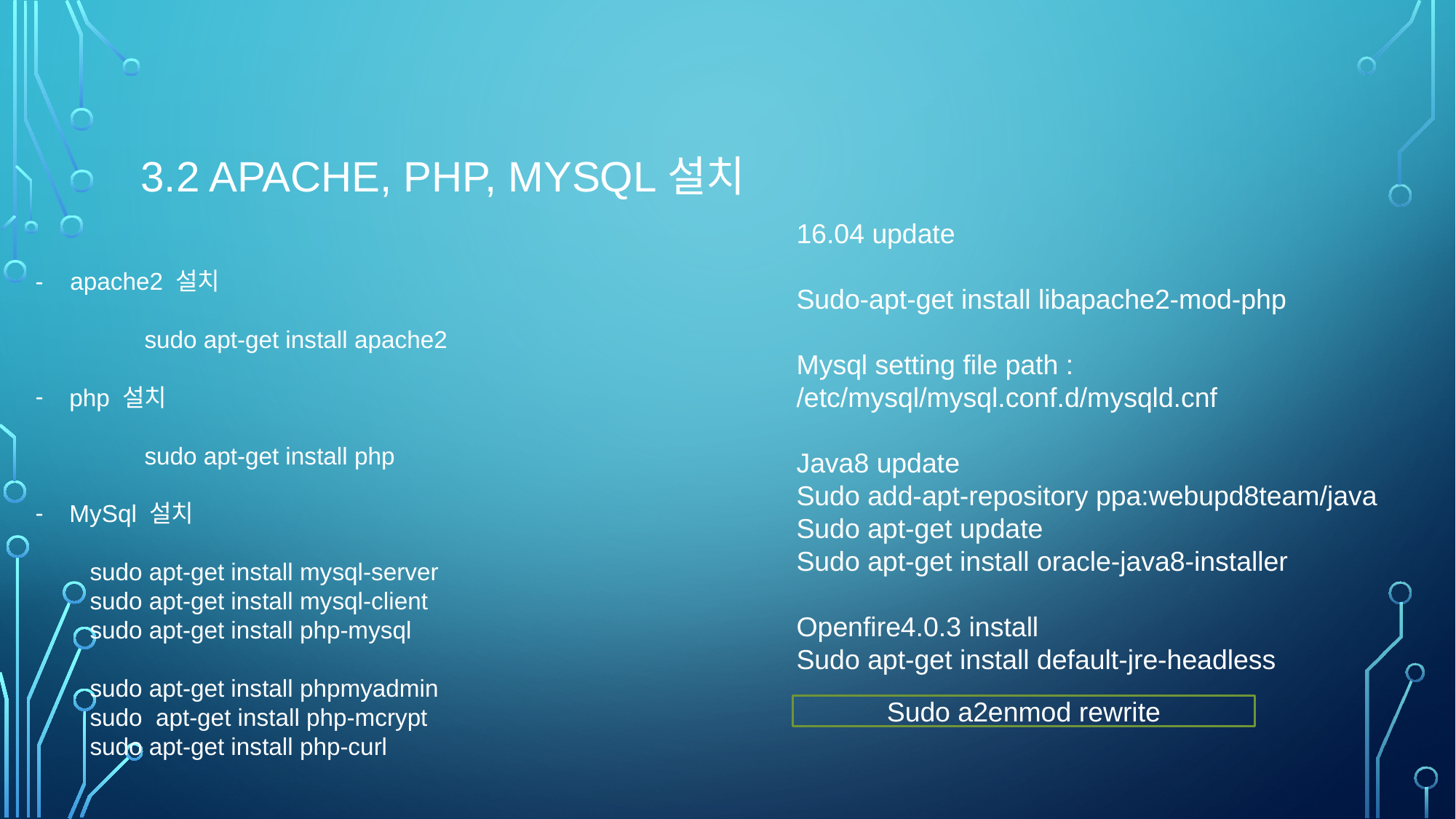

# 3.2 APACHE, PHP, MYSQL설치
16.04 update

Sudo-apt-get install libapache2-mod-php

Mysql setting file path :
/etc/mysql/mysql.conf.d/mysqld.cnf

Java8 update
Sudo add-apt-repository ppa:webupd8team/java
Sudo apt-get update
Sudo apt-get install oracle-java8-installer

Openfire4.0.3 install
Sudo apt-get install default-jre-headless

-    apache2 설치

  	sudo apt-get install apache2

php 설치

	sudo apt-get install php

MySql 설치

sudo apt-get install mysql-server
sudo apt-get install mysql-client
sudo apt-get install php-mysql

sudo apt-get install phpmyadmin
sudo  apt-get install php-mcrypt
sudo apt-get install php-curl

Sudo a2enmod rewrite